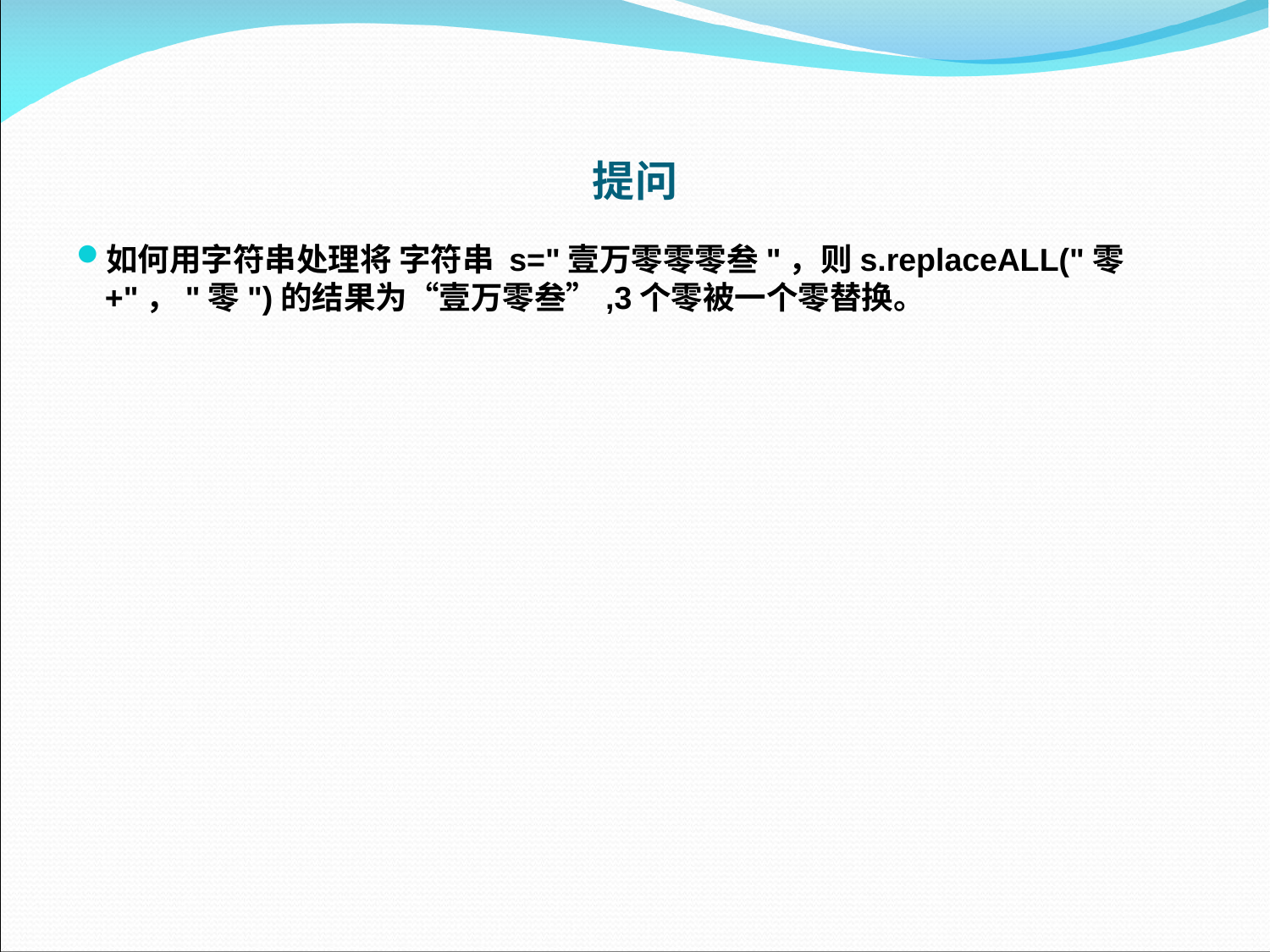

# 提问
如何用字符串处理将 字符串 s="壹万零零零叁"，则s.replaceALL("零+"，"零")的结果为“壹万零叁”,3个零被一个零替换。